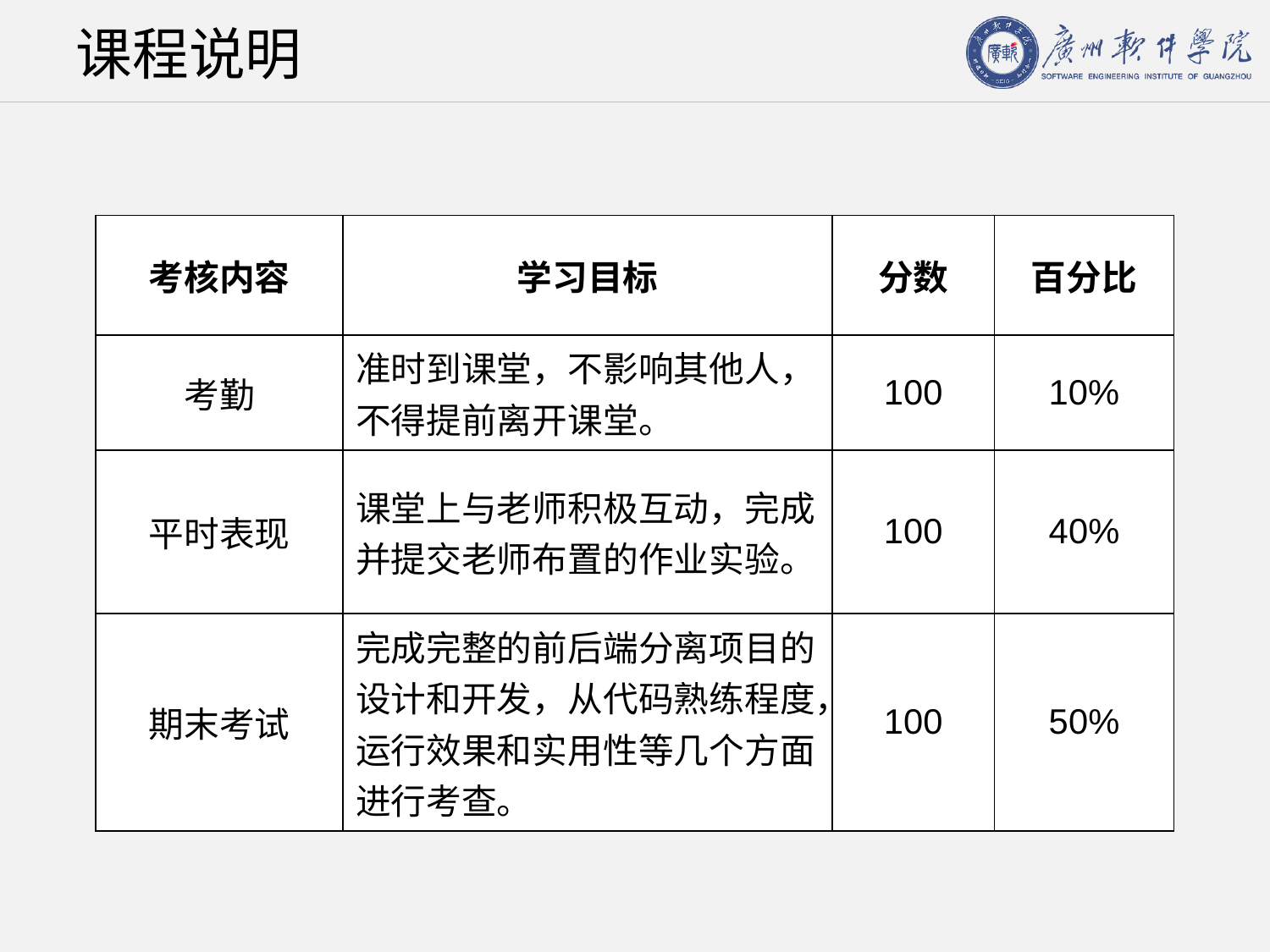

# 课程说明
| 考核内容 | 学习目标 | 分数 | 百分比 |
| --- | --- | --- | --- |
| 考勤 | 准时到课堂，不影响其他人，不得提前离开课堂。 | 100 | 10% |
| 平时表现 | 课堂上与老师积极互动，完成并提交老师布置的作业实验。 | 100 | 40% |
| 期末考试 | 完成完整的前后端分离项目的设计和开发，从代码熟练程度，运行效果和实用性等几个方面进行考查。 | 100 | 50% |